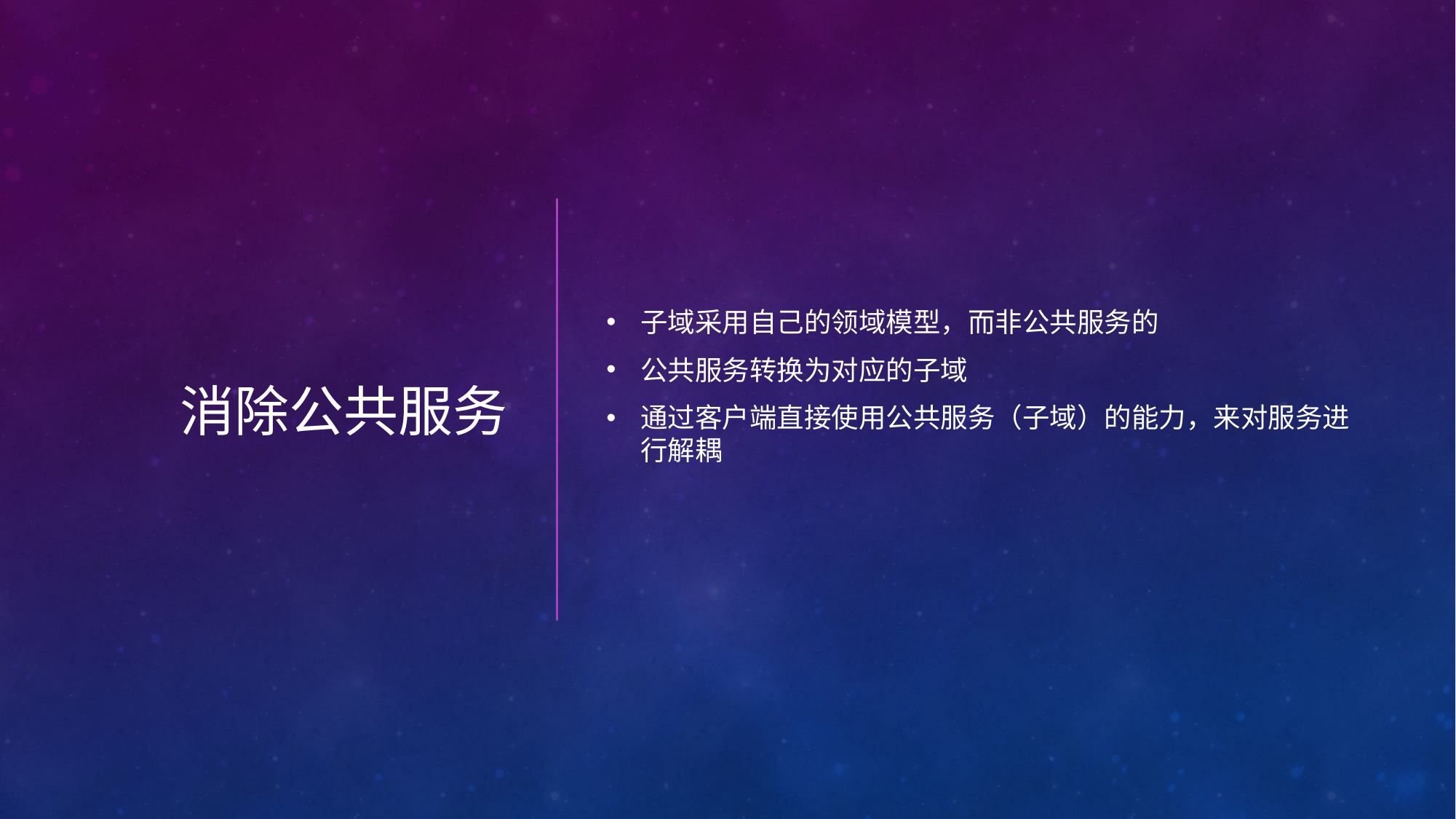

# 消除公共服务
子域采用自己的领域模型，而非公共服务的
公共服务转换为对应的子域
通过客户端直接使用公共服务（子域）的能力，来对服务进行解耦